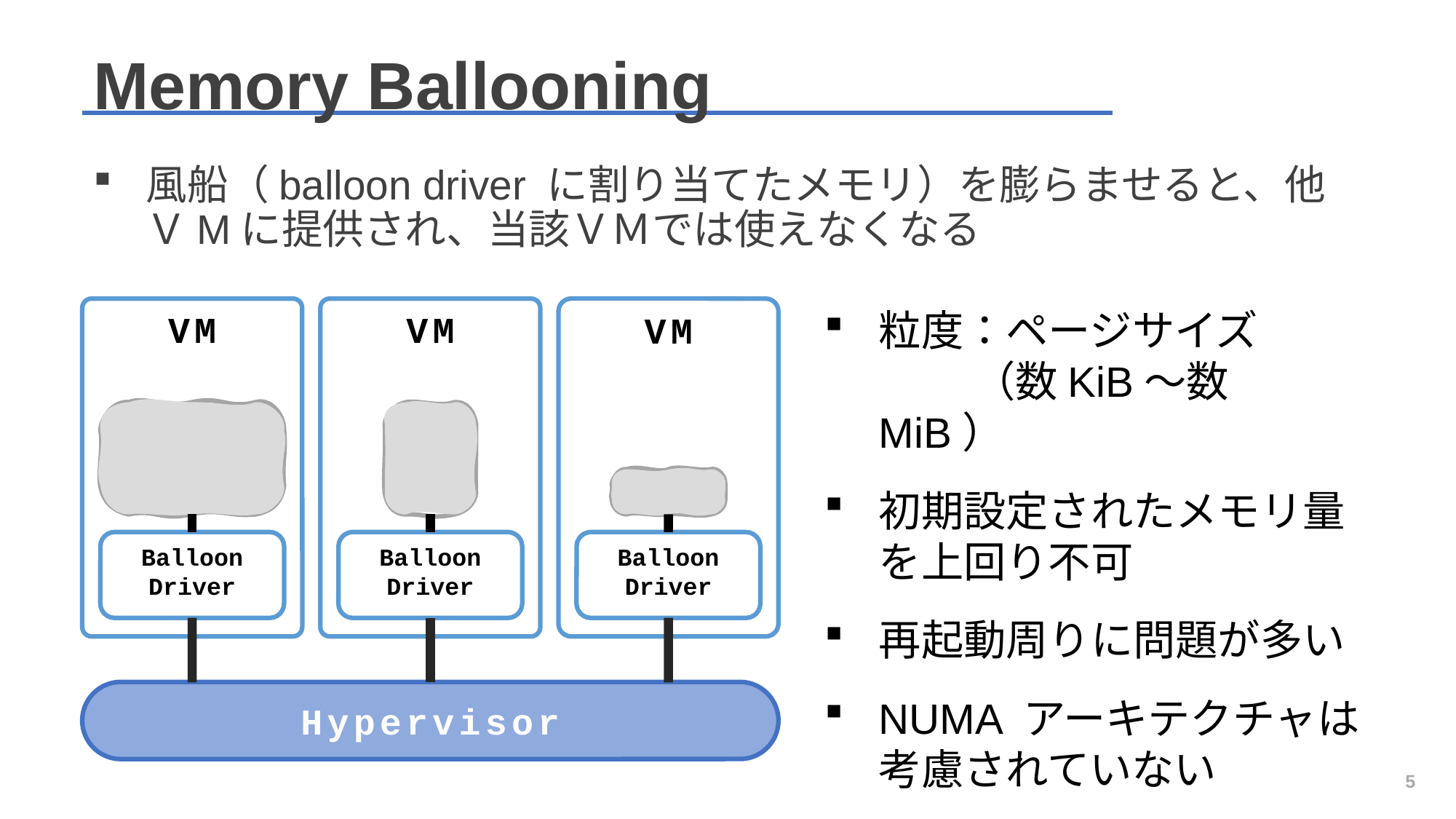

# Memory Ballooning
風船（balloon driver に割り当てたメモリ）を膨らませると、他ＶMに提供され、当該ＶＭでは使えなくなる

VM
VM
VM
粒度：ページサイズ
　　 （数KiB～数MiB）
初期設定されたメモリ量を上回り不可
再起動周りに問題が多い
NUMA アーキテクチャは考慮されていない

Balloon
Driver
Balloon
Driver
Balloon
Driver
Hypervisor
5